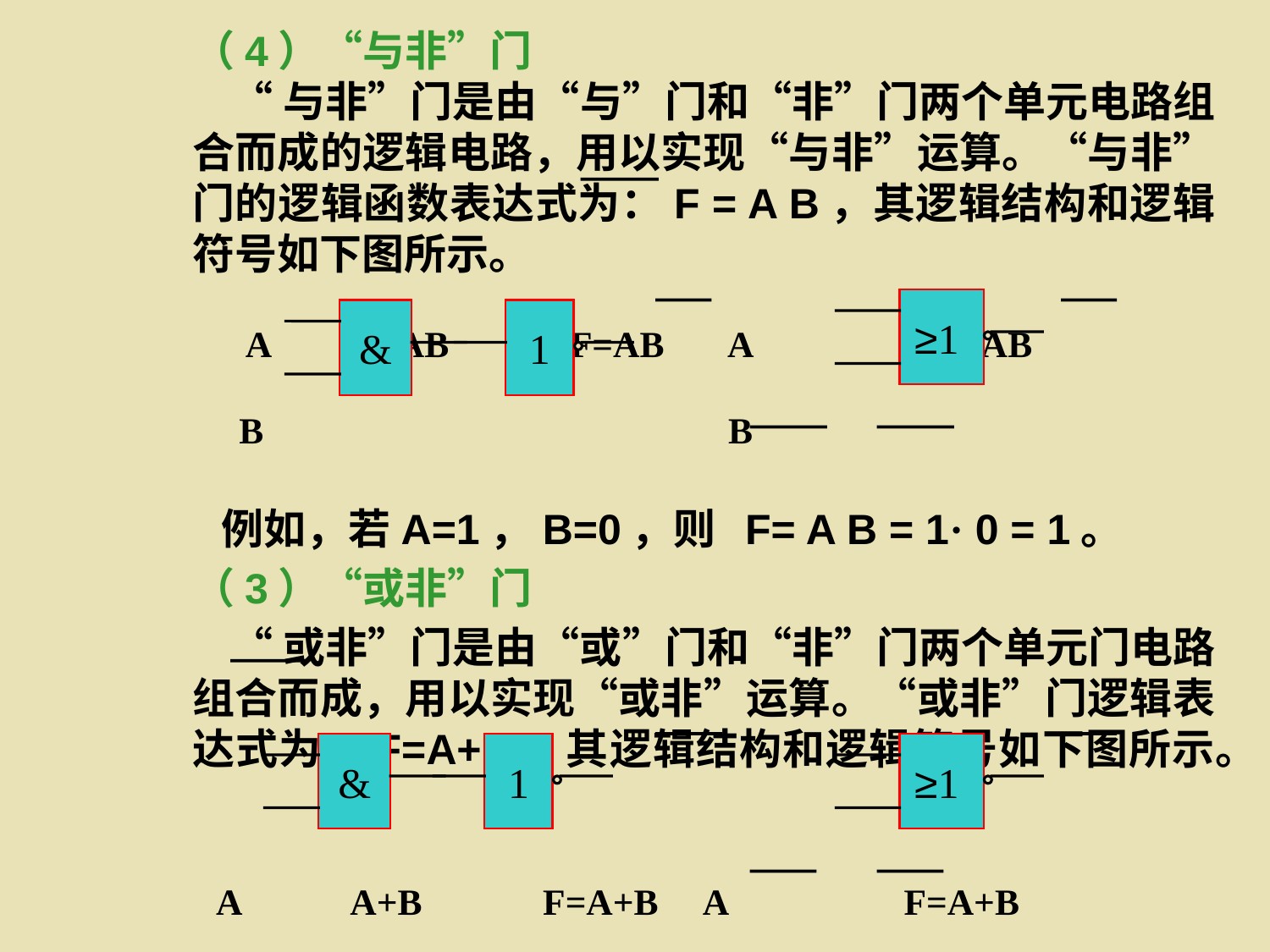

（4）“与非”门
    “与非”门是由“与”门和“非”门两个单元电路组合而成的逻辑电路，用以实现“与非”运算。“与非”门的逻辑函数表达式为：F = A B，其逻辑结构和逻辑符号如下图所示。
     A              AB             F=AB       A                    F=AB
     B                                                  B

  例如，若A=1，B=0，则  F= A B = 1· 0 = 1。
（3）“或非”门
    “或非”门是由“或”门和“非”门两个单元门电路组合而成，用以实现“或非”运算。“或非”门逻辑表达式为：F=A+B，其逻辑结构和逻辑符号如下图所示。
  A            A+B             F=A+B     A                   F=A+B
    B                                                   B

  例如，若A=1，B=0，则  F= A+B = 1+0 = 0。

≥1
&
1

&

1

≥1